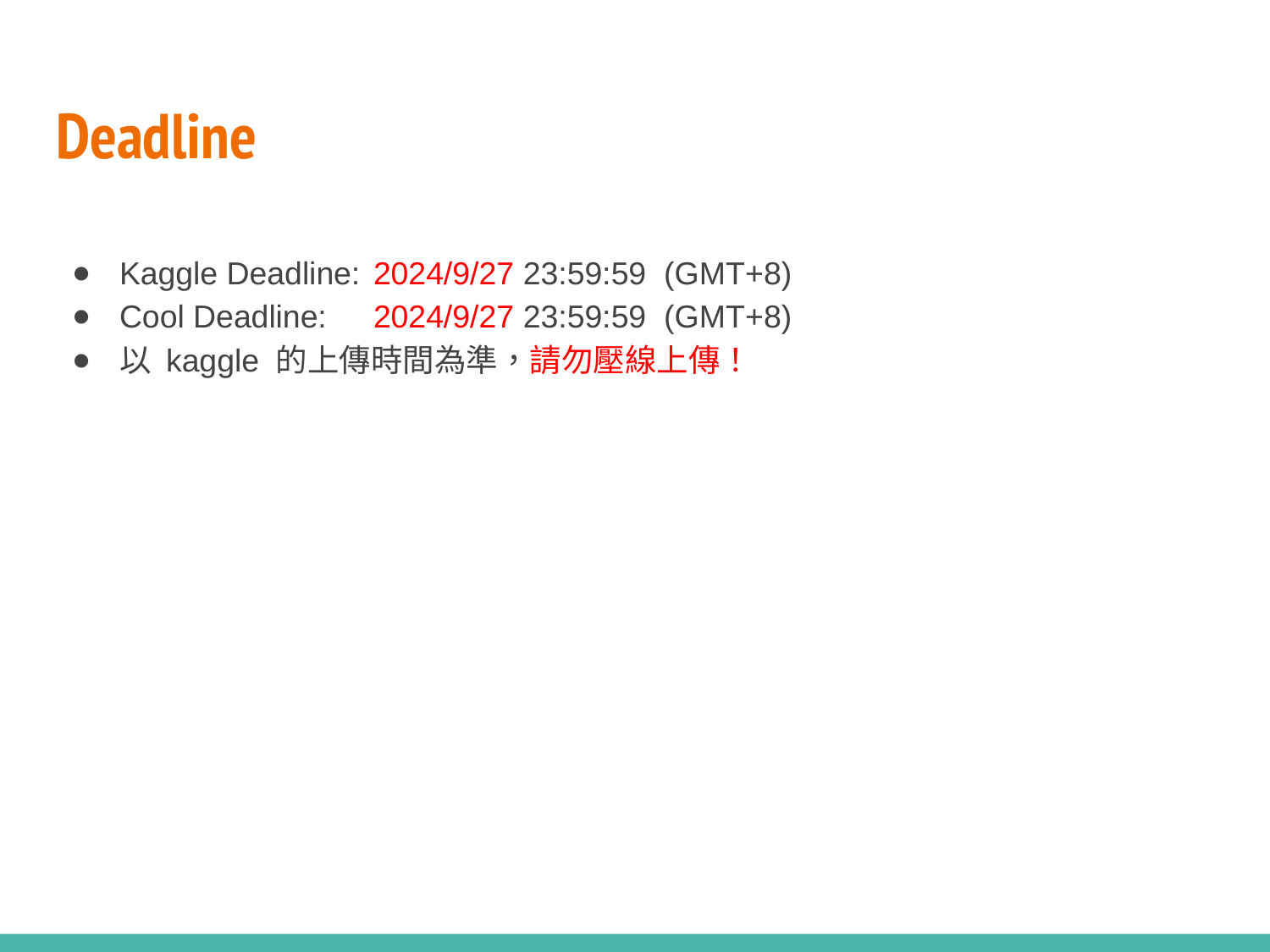

# Deadline
Kaggle Deadline:	2024/9/27 23:59:59  (GMT+8)
Cool Deadline: 	2024/9/27 23:59:59  (GMT+8)
以 kaggle 的上傳時間為準，請勿壓線上傳！